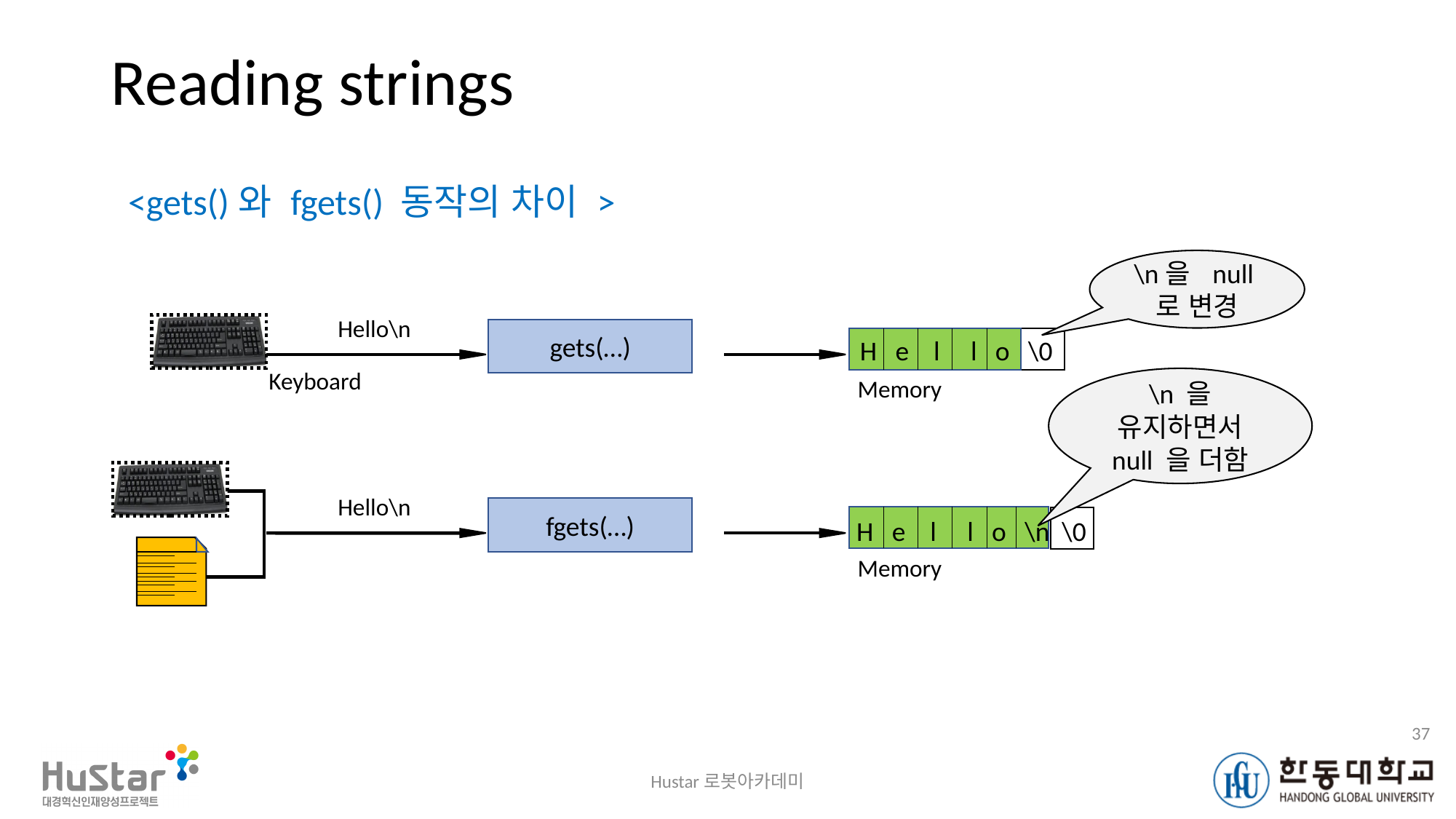

# Reading strings

<gets()와 fgets() 동작의 차이 >
\n을  null로 변경
Hello\n

gets(…)

H   e    l     l   o   \0

Keyboard
\n 을 유지하면서 null 을 더함
Memory

Hello\n

fgets(…)

H   e    l     l   o   \n  \0

Memory
37
Hustar로봇아카데미